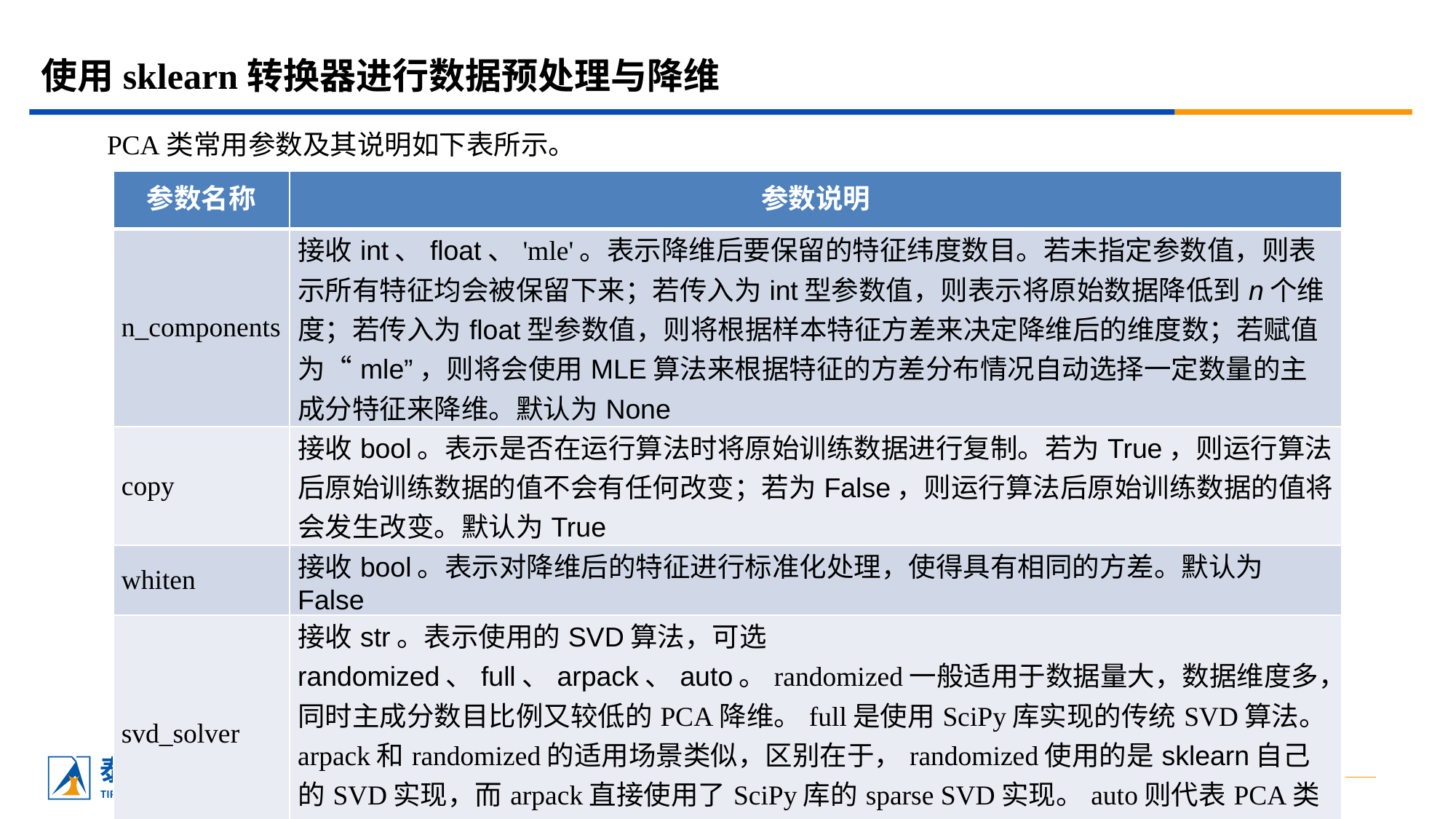

# 使用sklearn转换器进行数据预处理与降维
PCA类常用参数及其说明如下表所示。

| 参数名称 | 参数说明 |
| --- | --- |
| n\_components | 接收int、float、'mle'。表示降维后要保留的特征纬度数目。若未指定参数值，则表示所有特征均会被保留下来；若传入为int型参数值，则表示将原始数据降低到n个维度；若传入为float型参数值，则将根据样本特征方差来决定降维后的维度数；若赋值为“mle”，则将会使用MLE算法来根据特征的方差分布情况自动选择一定数量的主成分特征来降维。默认为None |
| copy | 接收bool。表示是否在运行算法时将原始训练数据进行复制。若为True，则运行算法后原始训练数据的值不会有任何改变；若为False，则运行算法后原始训练数据的值将会发生改变。默认为True |
| whiten | 接收bool。表示对降维后的特征进行标准化处理，使得具有相同的方差。默认为False |
| svd\_solver | 接收str。表示使用的SVD算法，可选randomized、full、arpack、auto。randomized一般适用于数据量大，数据维度多，同时主成分数目比例又较低的PCA降维。full是使用SciPy库实现的传统SVD算法。arpack和randomized的适用场景类似，区别在于，randomized使用的是sklearn自己的SVD实现，而arpack直接使用了SciPy库的sparse SVD实现。auto则代表PCA类会自动在上述3种算法中去权衡，选择一个合适的SVD算法来降维。默认为auto |